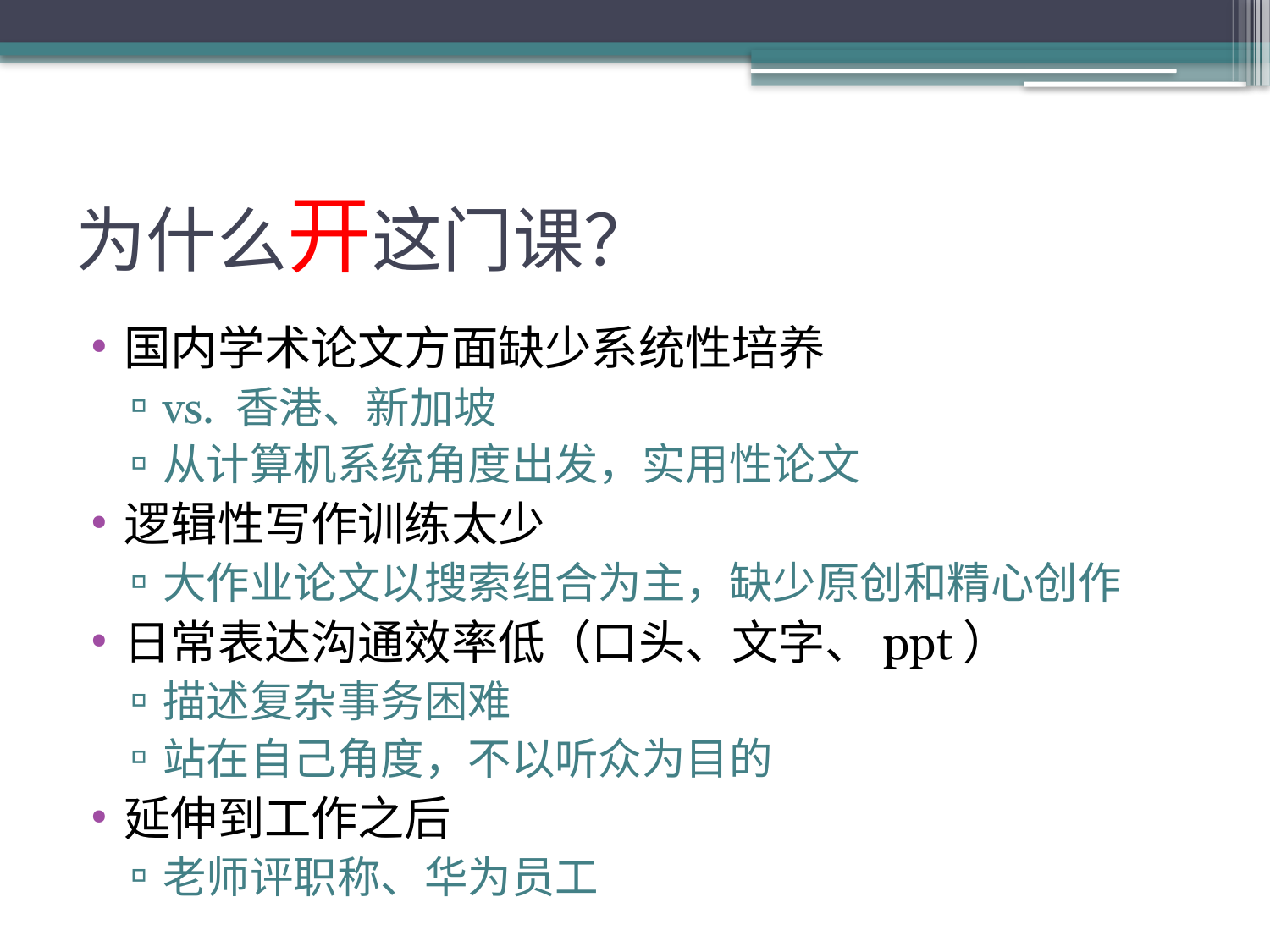

# 为什么开这门课？
国内学术论文方面缺少系统性培养
vs. 香港、新加坡
从计算机系统角度出发，实用性论文
逻辑性写作训练太少
大作业论文以搜索组合为主，缺少原创和精心创作
日常表达沟通效率低（口头、文字、ppt）
描述复杂事务困难
站在自己角度，不以听众为目的
延伸到工作之后
老师评职称、华为员工